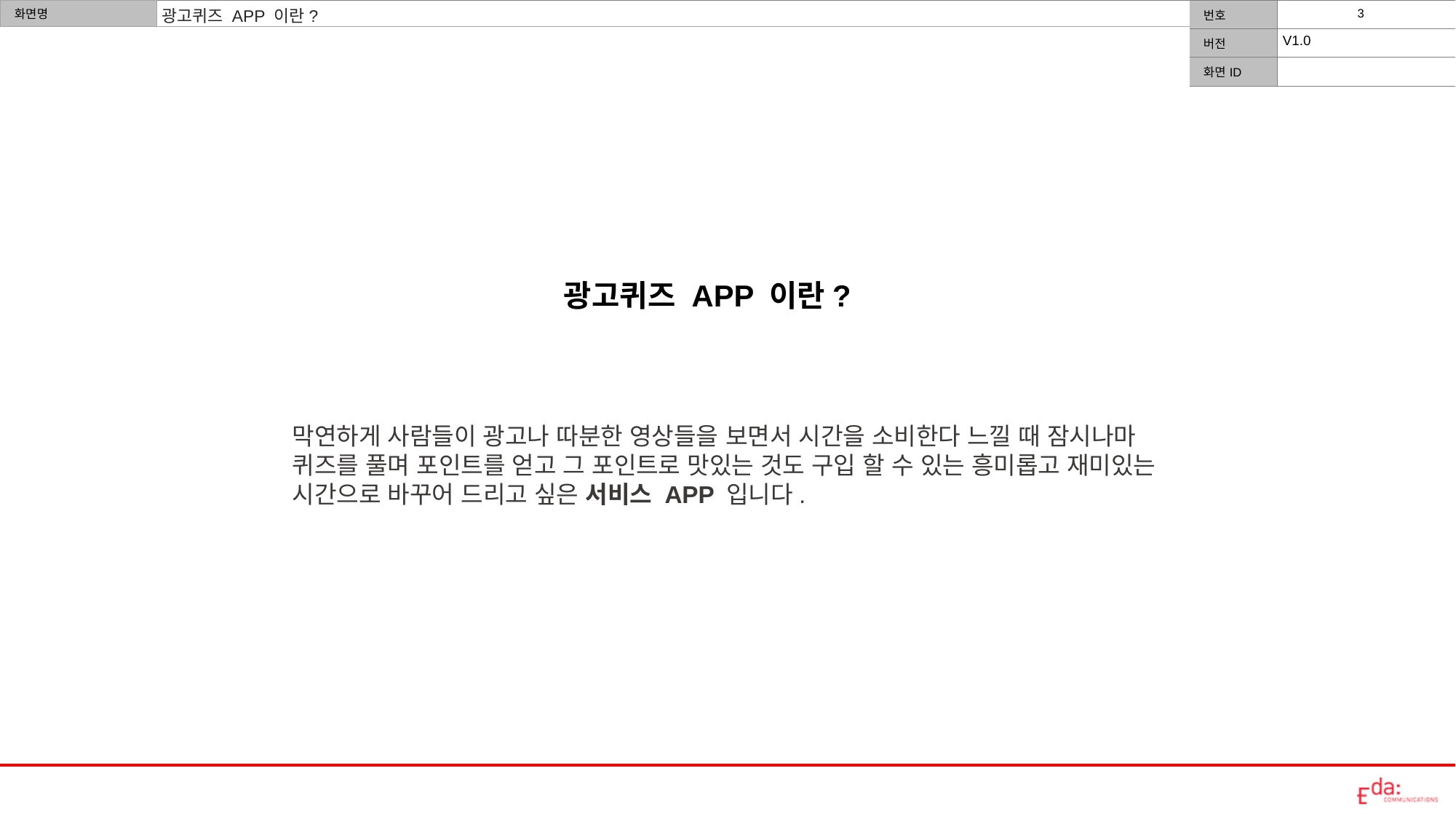

광고퀴즈 APP 이란?
광고퀴즈 APP 이란?
막연하게 사람들이 광고나 따분한 영상들을 보면서 시간을 소비한다 느낄 때 잠시나마
퀴즈를 풀며 포인트를 얻고 그 포인트로 맛있는 것도 구입 할 수 있는 흥미롭고 재미있는
시간으로 바꾸어 드리고 싶은 서비스 APP 입니다.